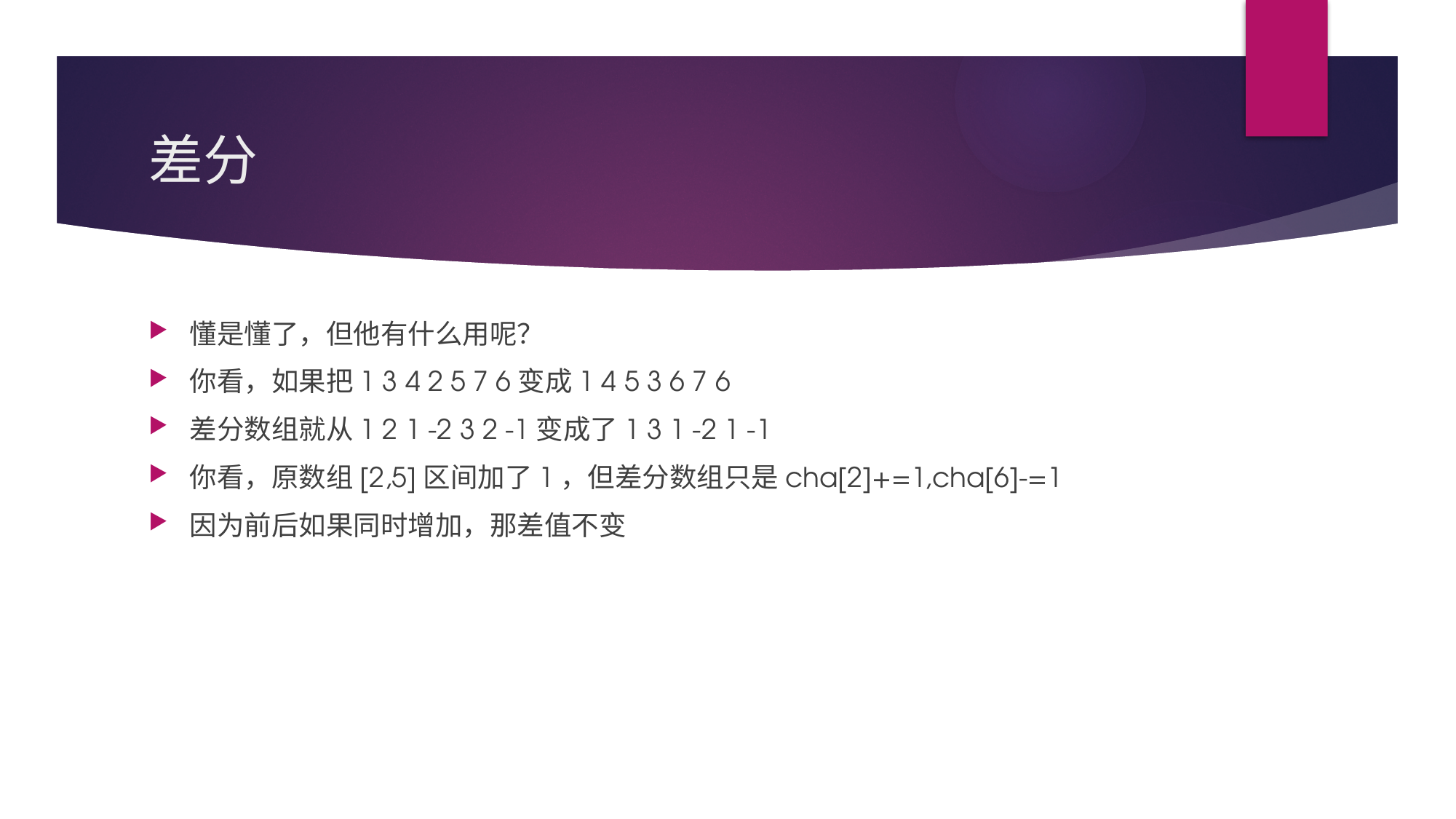

# 差分
懂是懂了，但他有什么用呢？
你看，如果把1 3 4 2 5 7 6变成1 4 5 3 6 7 6
差分数组就从1 2 1 -2 3 2 -1变成了1 3 1 -2 1 -1
你看，原数组[2,5]区间加了1，但差分数组只是cha[2]+=1,cha[6]-=1
因为前后如果同时增加，那差值不变